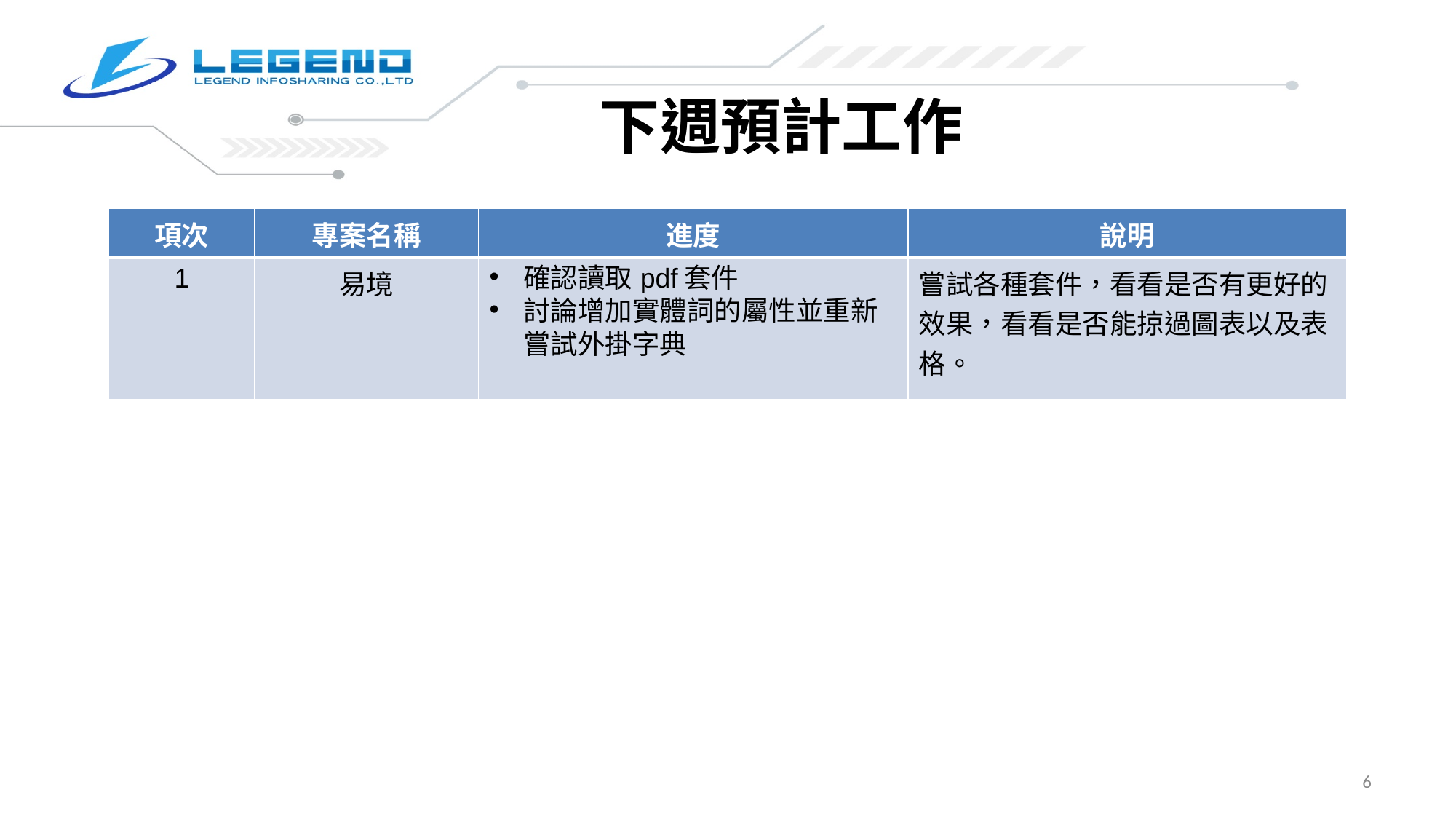

# 下週預計工作
| 項次 | 專案名稱 | 進度 | 說明 |
| --- | --- | --- | --- |
| 1 | 易境 | 確認讀取pdf套件 討論增加實體詞的屬性並重新嘗試外掛字典 | 嘗試各種套件，看看是否有更好的效果，看看是否能掠過圖表以及表格。 |
6